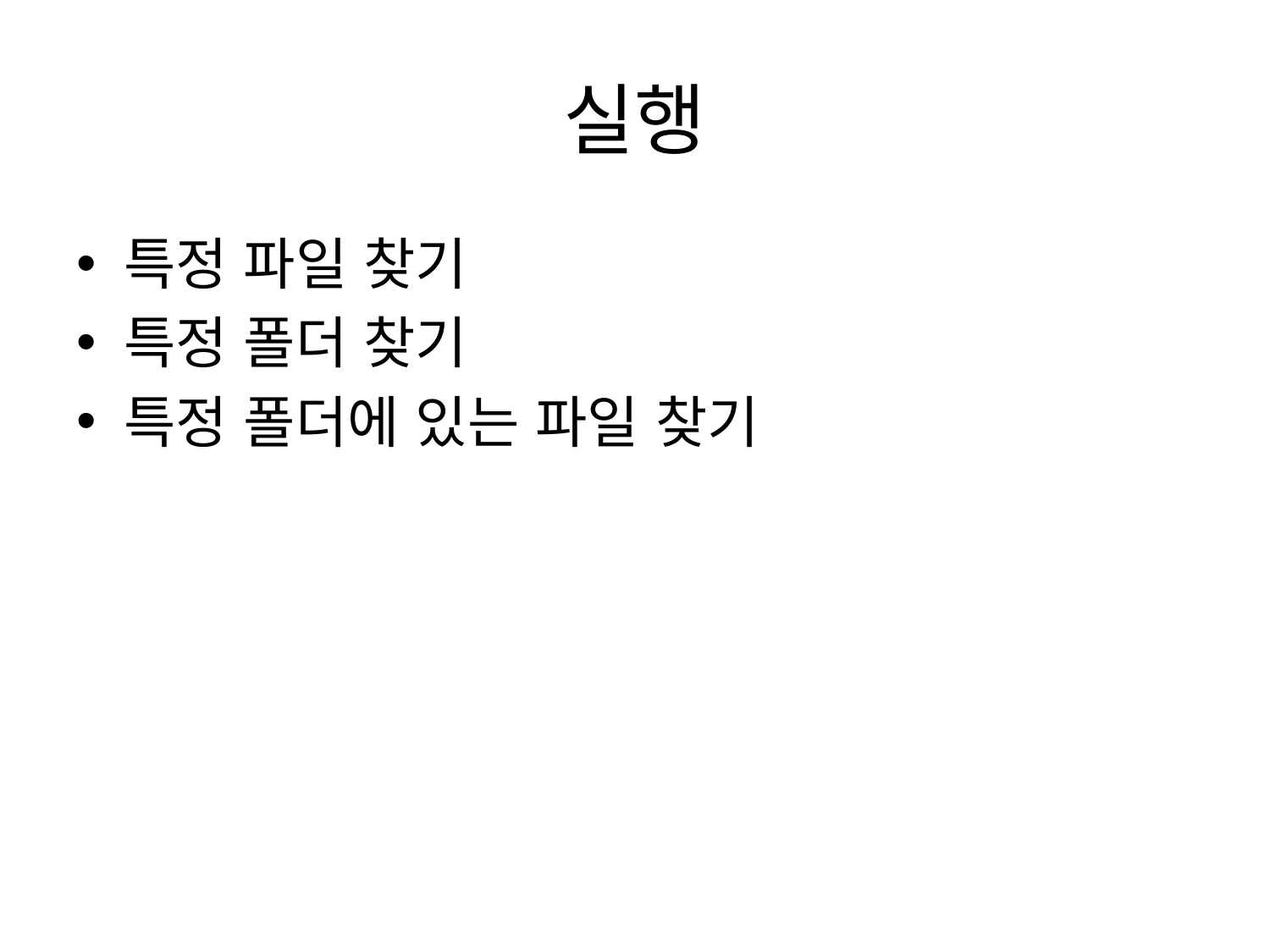

# 실행
특정 파일 찾기
특정 폴더 찾기
특정 폴더에 있는 파일 찾기